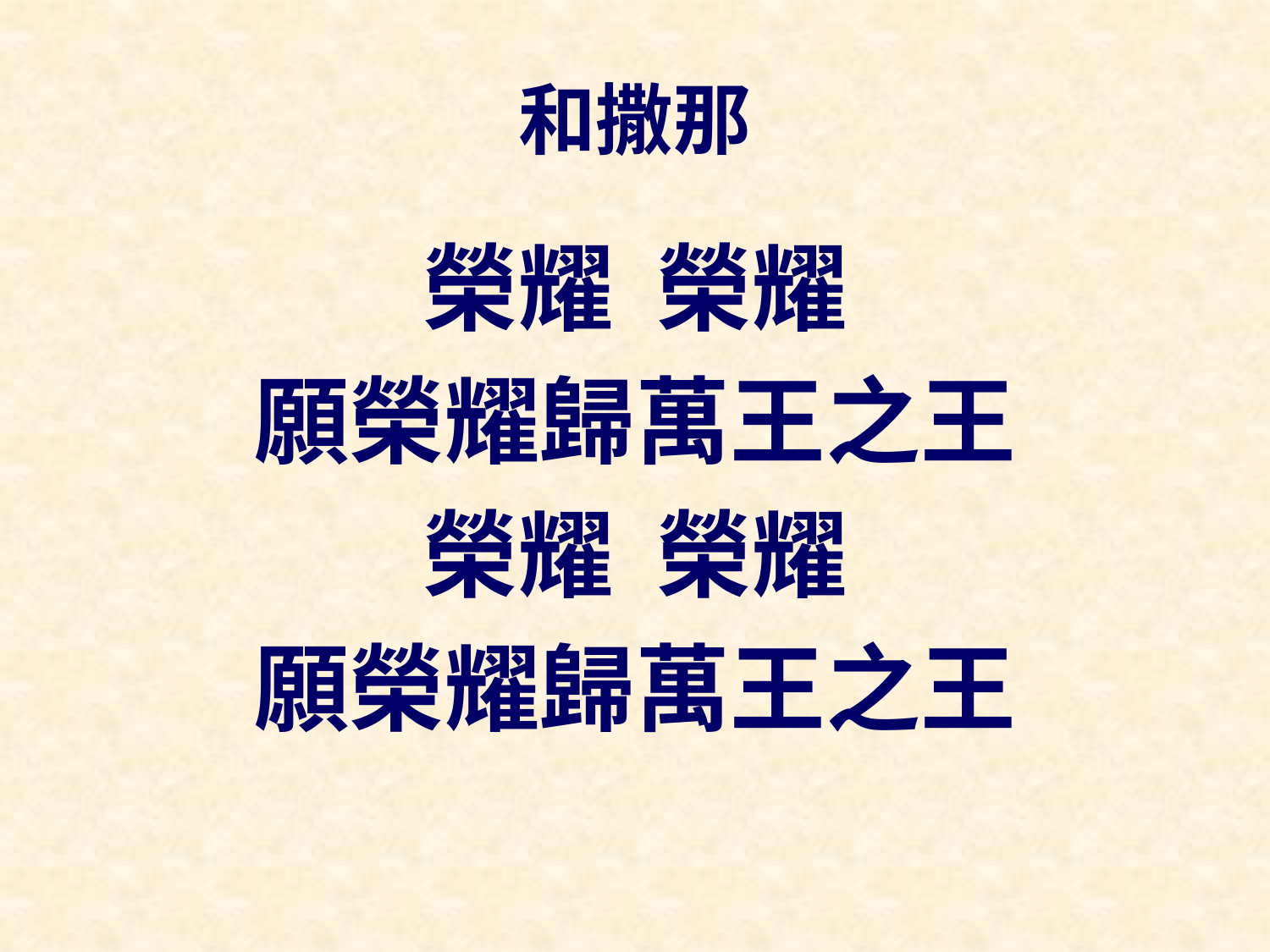

# 和撒那
榮耀  榮耀
願榮耀歸萬王之王
榮耀  榮耀
願榮耀歸萬王之王